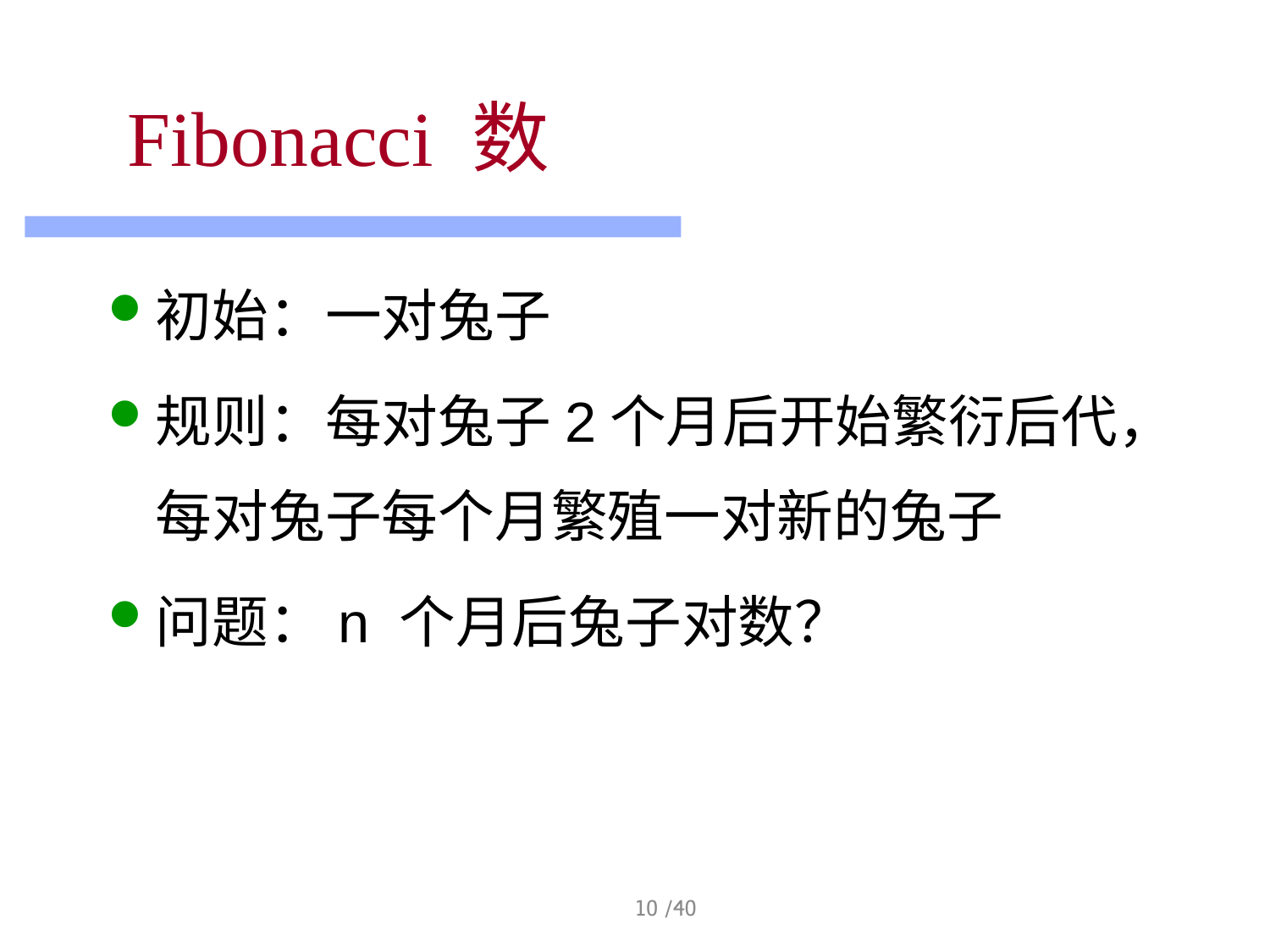

# Fibonacci 数
初始：一对兔子
规则：每对兔子2个月后开始繁衍后代，每对兔子每个月繁殖一对新的兔子
问题：n 个月后兔子对数？
10
/40